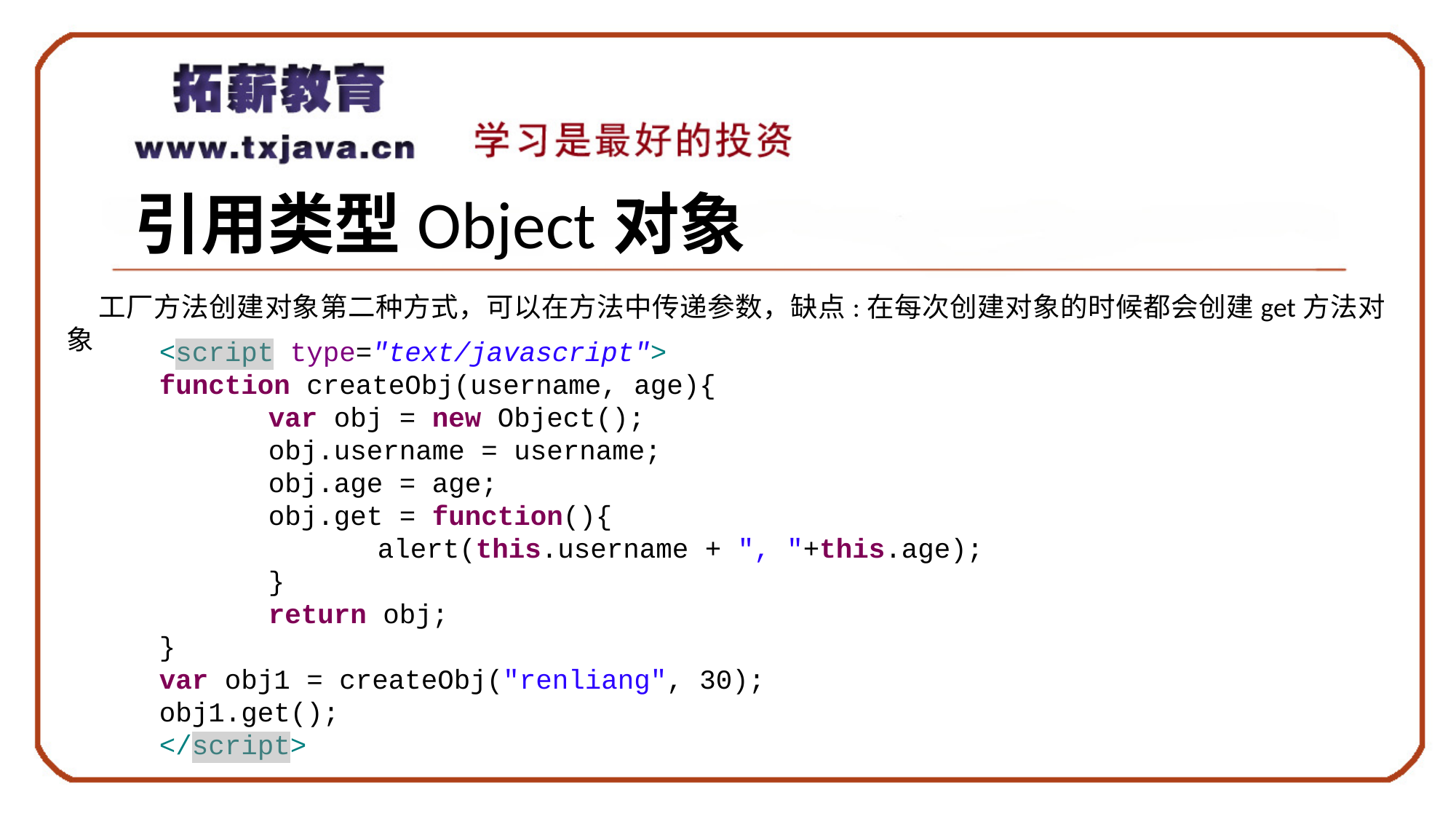

# 引用类型Object对象
工厂方法创建对象第二种方式，可以在方法中传递参数，缺点:在每次创建对象的时候都会创建get方法对象
<script type="text/javascript">
function createObj(username, age){
	var obj = new Object();
	obj.username = username;
	obj.age = age;
	obj.get = function(){
		alert(this.username + ", "+this.age);
	}
	return obj;
}
var obj1 = createObj("renliang", 30);
obj1.get();
</script>